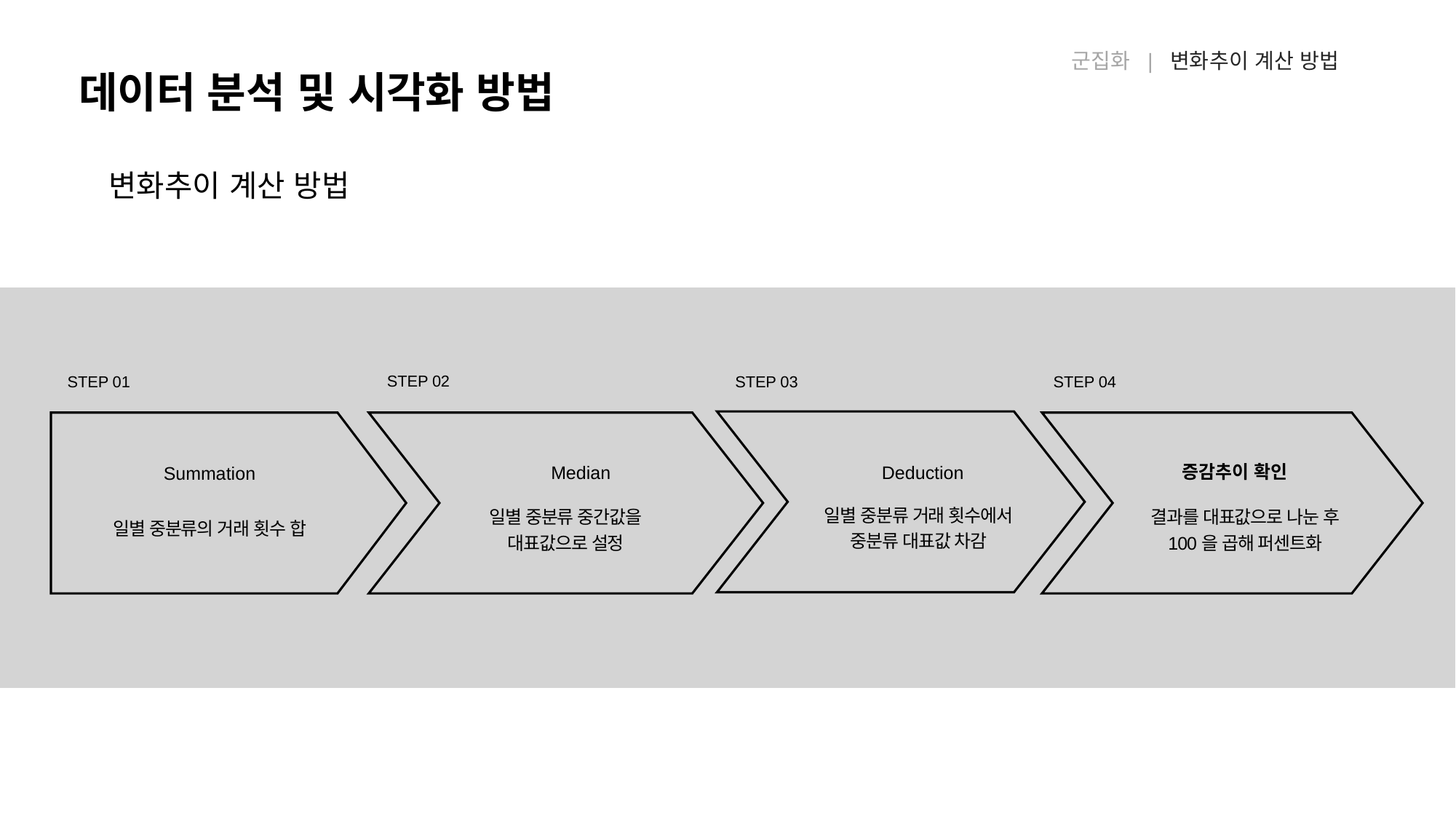

군집화  |  변화추이 계산 방법
데이터 분석 및 시각화 방법
변화추이 계산 방법

STEP 02
STEP 01
STEP 03
STEP 04

증감추이 확인
결과를 대표값으로 나눈 후
100을 곱해 퍼센트화
Median
일별 중분류 중간값을
대표값으로 설정
Deduction
일별 중분류 거래 횟수에서
중분류 대표값 차감
Summation
일별 중분류의 거래 횟수 합